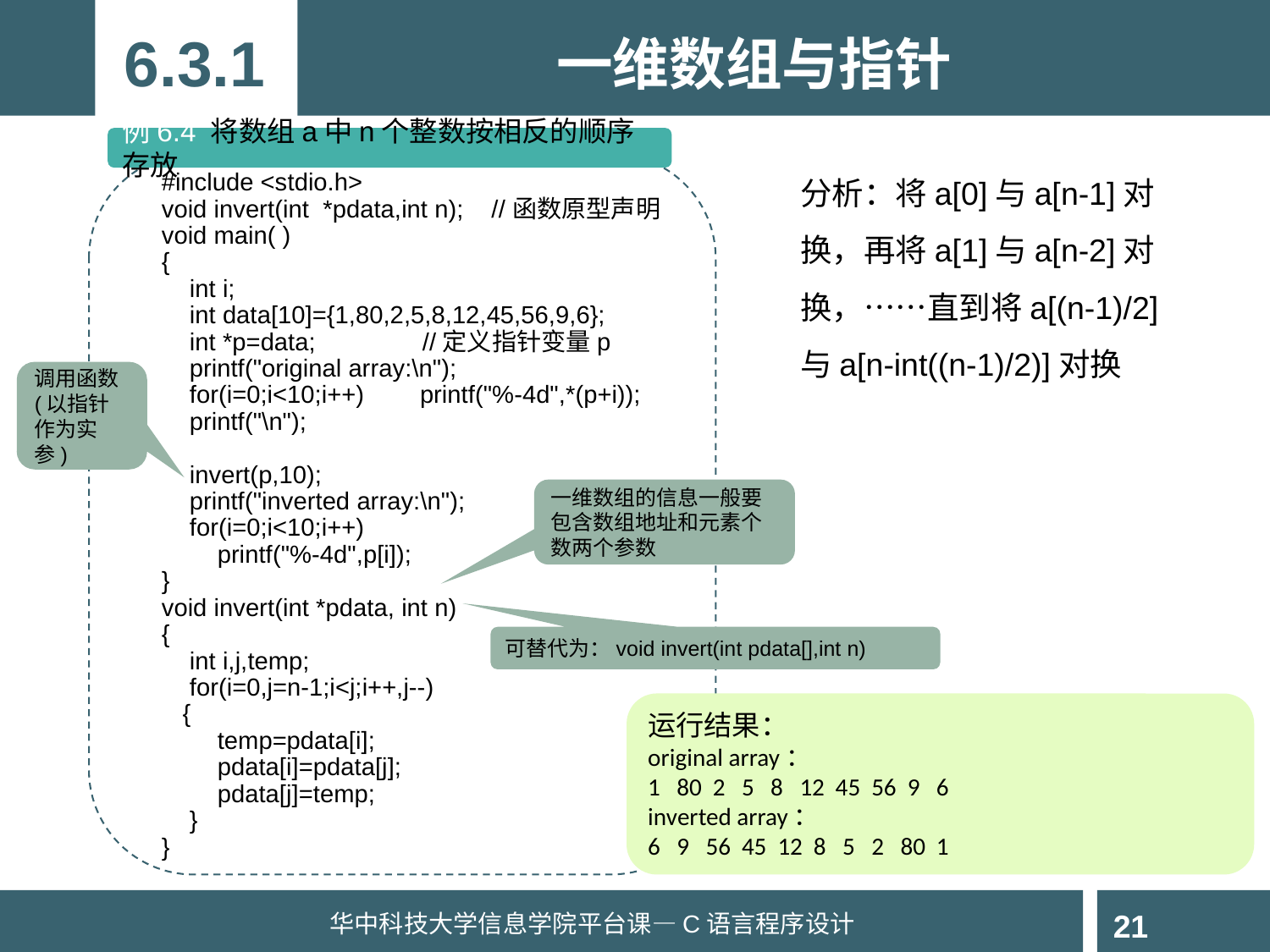

6.3.1
一维数组与指针
例6.4 将数组a中n个整数按相反的顺序存放
分析：将a[0]与a[n-1]对换，再将a[1]与a[n-2]对换，……直到将a[(n-1)/2]与a[n-int((n-1)/2)]对换

#include <stdio.h>
void invert(int  *pdata,int n);    //函数原型声明
void main( )
{
    int i;
    int data[10]={1,80,2,5,8,12,45,56,9,6};
    int *p=data;	 //定义指针变量p
    printf("original array:\n");
    for(i=0;i<10;i++)        printf("%-4d",*(p+i));
    printf("\n");

    invert(p,10);
    printf("inverted array:\n");
    for(i=0;i<10;i++)
        printf("%-4d",p[i]);
}
void invert(int *pdata, int n)
{
    int i,j,temp;
    for(i=0,j=n-1;i<j;i++,j--)
   {
        temp=pdata[i];
        pdata[i]=pdata[j];
        pdata[j]=temp;
    }
}
调用函数(以指针作为实参)
一维数组的信息一般要包含数组地址和元素个数两个参数
可替代为：void invert(int pdata[],int n)
运行结果：
original array：
1   80  2   5   8   12  45  56  9   6
inverted array：
6   9   56  45  12  8   5   2   80  1